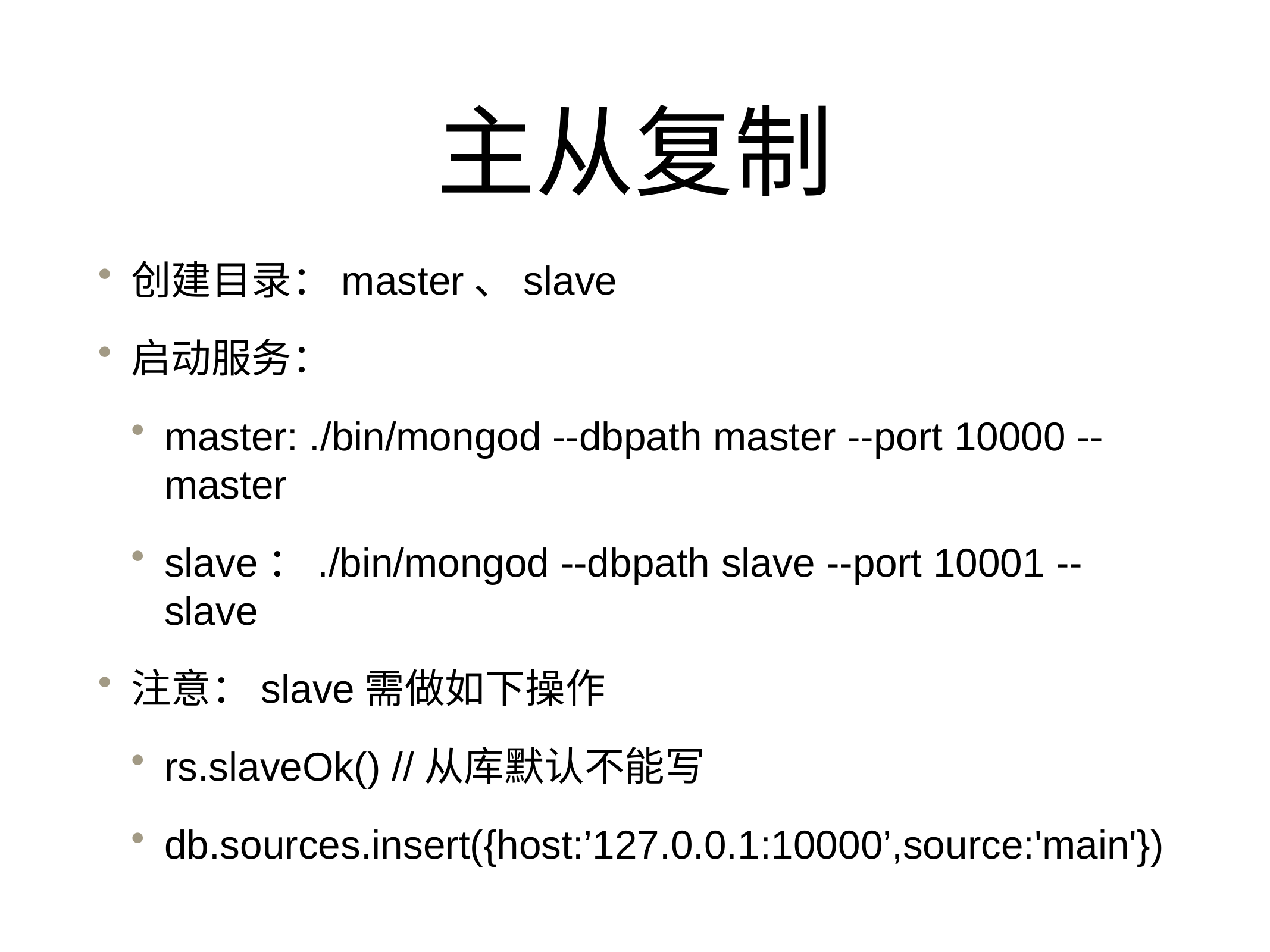

# 主从复制
创建目录：master、slave
启动服务：
master: ./bin/mongod --dbpath master --port 10000 --master
slave：./bin/mongod --dbpath slave --port 10001 --slave
注意：slave需做如下操作
rs.slaveOk() //从库默认不能写
db.sources.insert({host:’127.0.0.1:10000’,source:'main'})